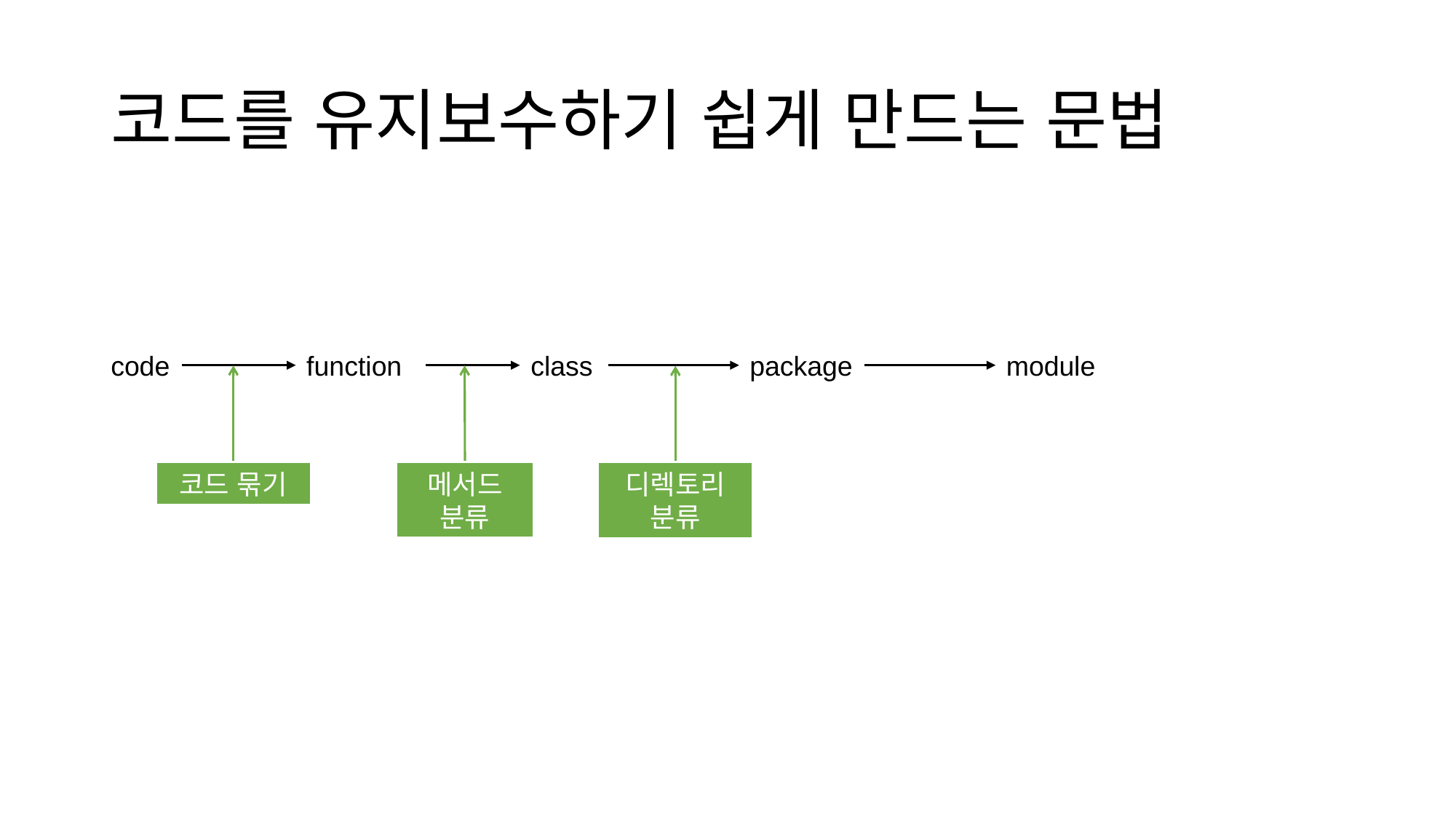

# 코드를 유지보수하기 쉽게 만드는 문법
code
function
class
package
module
코드 묶기
메서드
분류
디렉토리
분류